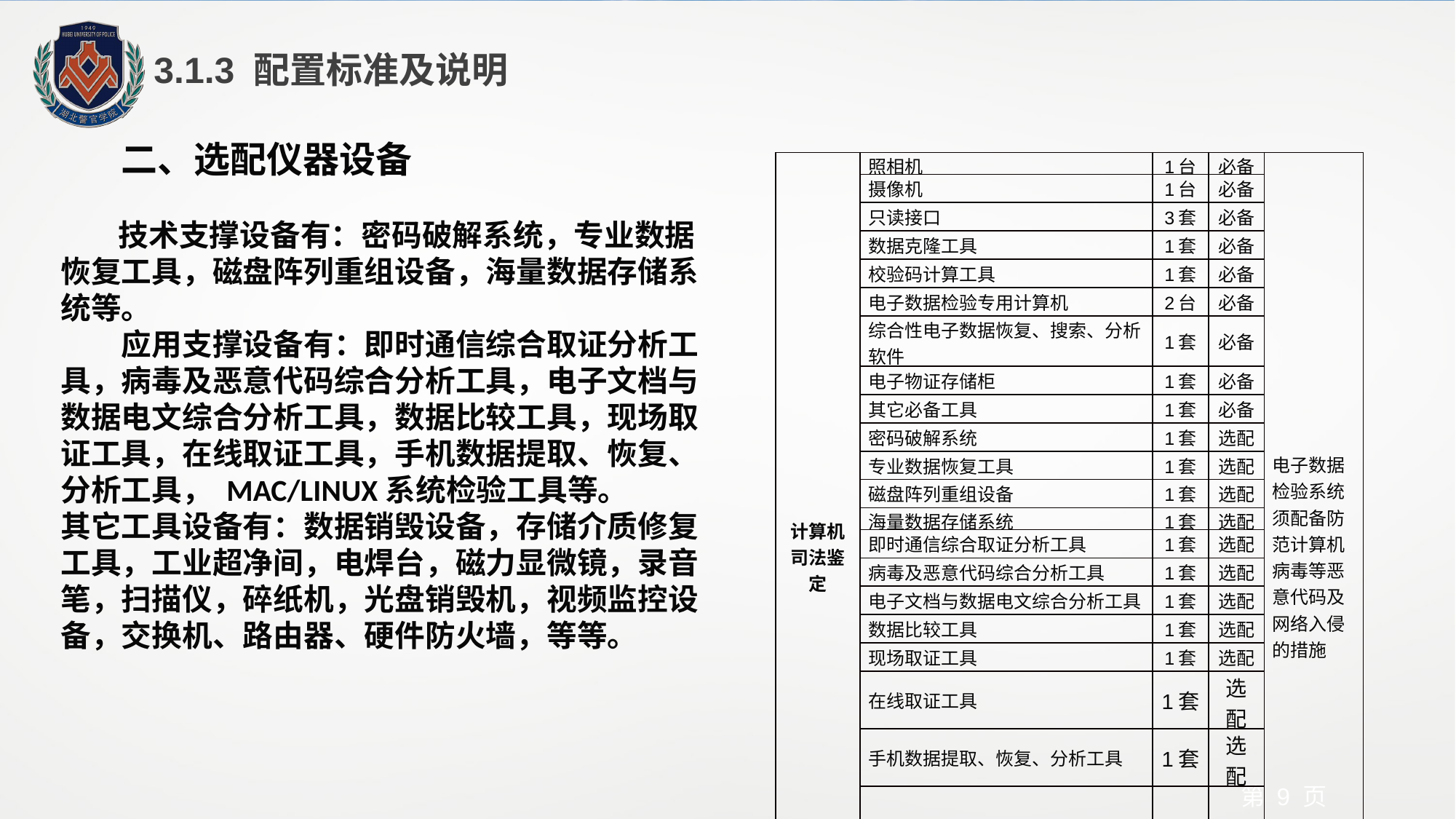

3.1.3 配置标准及说明
二、选配仪器设备
| 计算机司法鉴定 | 照相机 | 1台 | 必备 | 电子数据检验系统须配备防范计算机病毒等恶意代码及网络入侵的措施 |
| --- | --- | --- | --- | --- |
|  | 摄像机 | 1台 | 必备 |  |
|  | 只读接口 | 3套 | 必备 |  |
|  | 数据克隆工具 | 1套 | 必备 |  |
|  | 校验码计算工具 | 1套 | 必备 |  |
|  | 电子数据检验专用计算机 | 2台 | 必备 |  |
|  | 综合性电子数据恢复、搜索、分析软件 | 1套 | 必备 |  |
|  | 电子物证存储柜 | 1套 | 必备 |  |
|  | 其它必备工具 | 1套 | 必备 |  |
|  | 密码破解系统 | 1套 | 选配 |  |
|  | 专业数据恢复工具 | 1套 | 选配 |  |
|  | 磁盘阵列重组设备 | 1套 | 选配 |  |
|  | 海量数据存储系统 | 1套 | 选配 |  |
|  | 即时通信综合取证分析工具 | 1套 | 选配 |  |
|  | 病毒及恶意代码综合分析工具 | 1套 | 选配 |  |
|  | 电子文档与数据电文综合分析工具 | 1套 | 选配 |  |
|  | 数据比较工具 | 1套 | 选配 |  |
|  | 现场取证工具 | 1套 | 选配 |  |
|  | 在线取证工具 | 1套 | 选配 |  |
|  | 手机数据提取、恢复、分析工具 | 1套 | 选配 |  |
|  | MAC/LINUX系统检验工具 | 1套 | 选配 |  |
　　技术支撑设备有：密码破解系统，专业数据恢复工具，磁盘阵列重组设备，海量数据存储系统等。
　　应用支撑设备有：即时通信综合取证分析工具，病毒及恶意代码综合分析工具，电子文档与数据电文综合分析工具，数据比较工具，现场取证工具，在线取证工具，手机数据提取、恢复、分析工具， MAC/LINUX系统检验工具等。
其它工具设备有：数据销毁设备，存储介质修复工具，工业超净间，电焊台，磁力显微镜，录音笔，扫描仪，碎纸机，光盘销毁机，视频监控设备，交换机、路由器、硬件防火墙，等等。